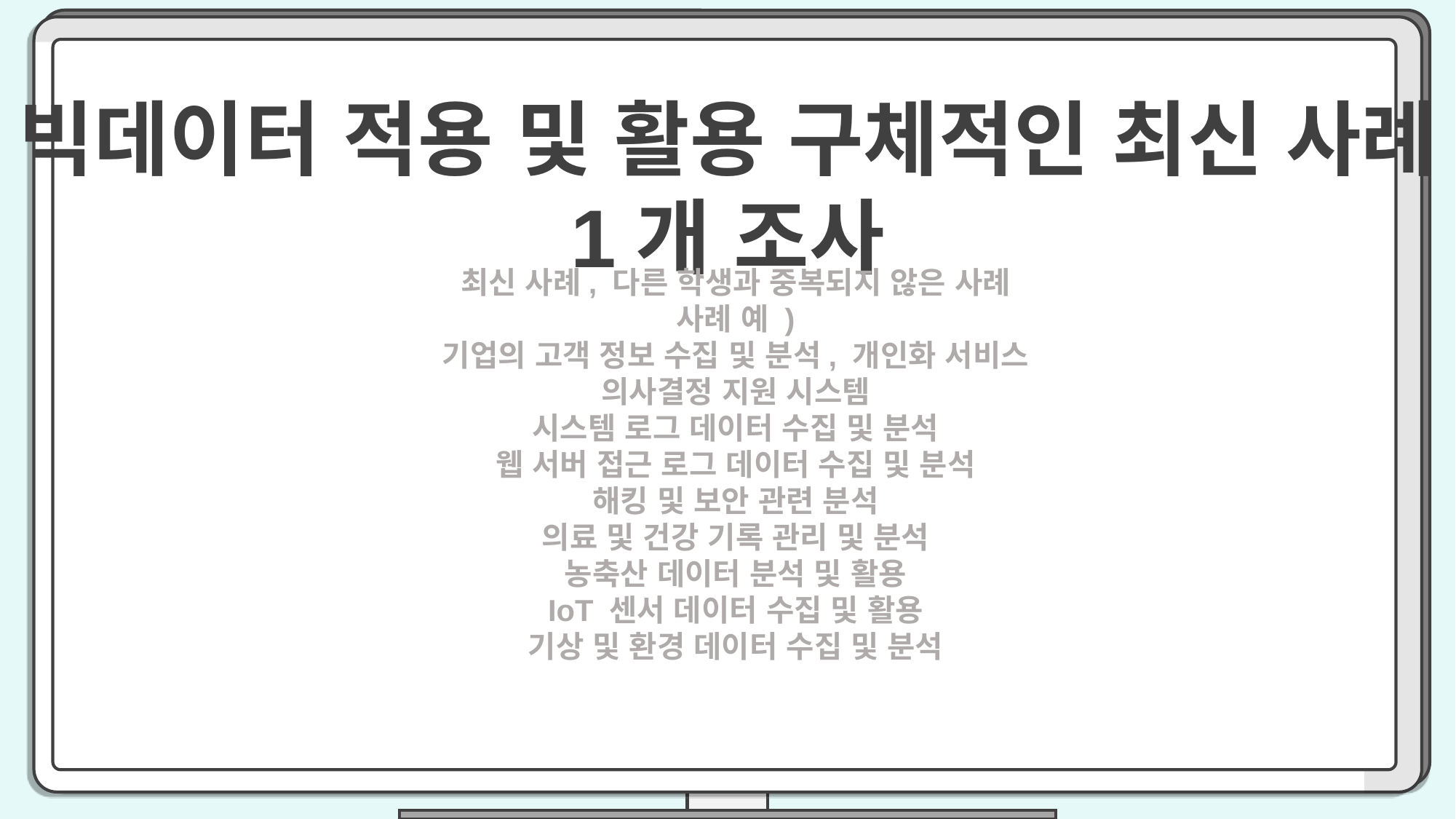

빅데이터 적용 및 활용 구체적인 최신 사례 1개 조사
최신 사례, 다른 학생과 중복되지 않은 사례
사례 예 )
기업의 고객 정보 수집 및 분석, 개인화 서비스
의사결정 지원 시스템
시스템 로그 데이터 수집 및 분석
웹 서버 접근 로그 데이터 수집 및 분석
해킹 및 보안 관련 분석
의료 및 건강 기록 관리 및 분석
농축산 데이터 분석 및 활용
IoT 센서 데이터 수집 및 활용
기상 및 환경 데이터 수집 및 분석